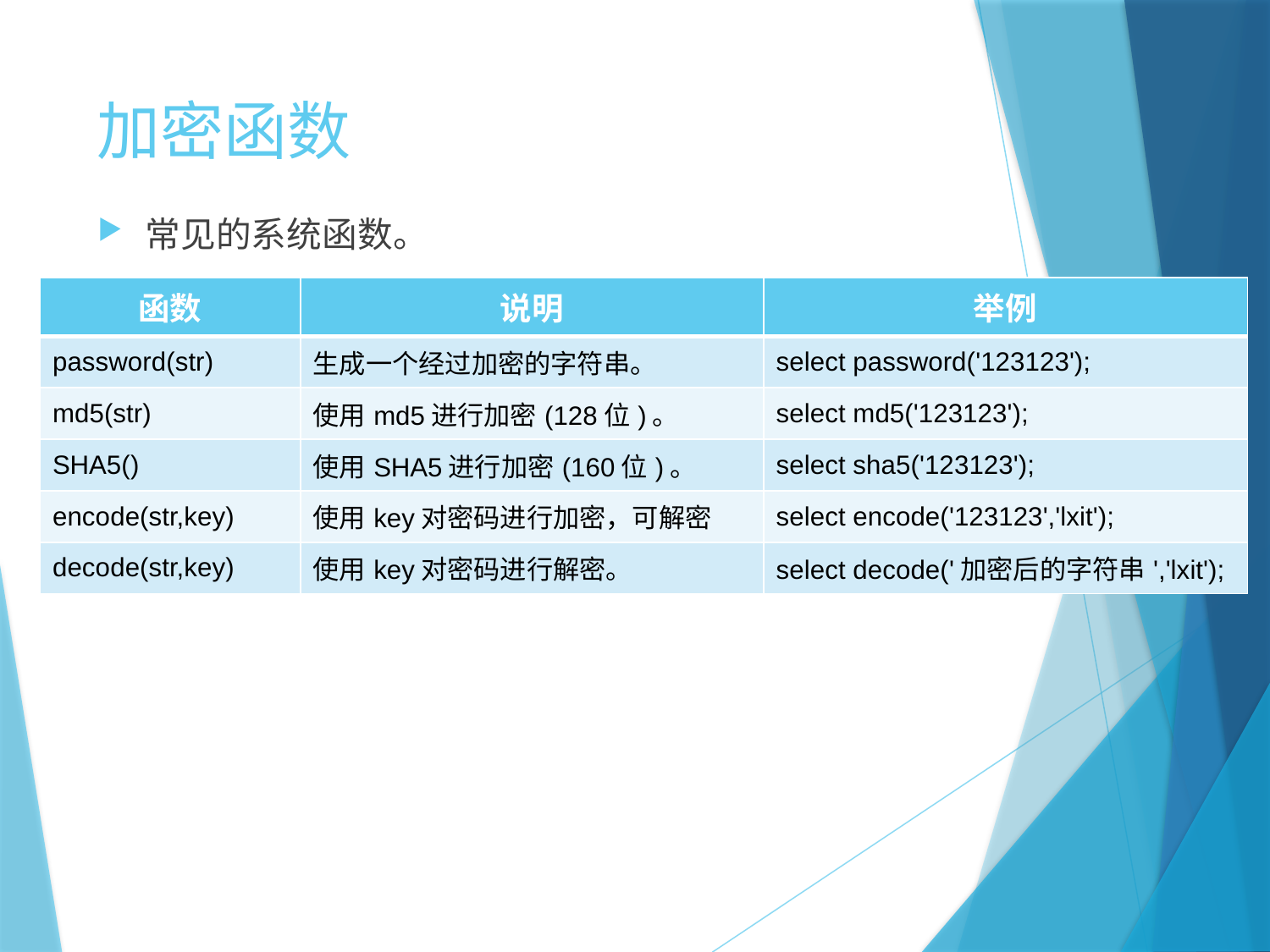

# 加密函数
常见的系统函数。

| 函数 | 说明 | 举例 |
| --- | --- | --- |
| password(str) | 生成一个经过加密的字符串。 | select password('123123'); |
| md5(str) | 使用md5进行加密(128位)。 | select md5('123123'); |
| SHA5() | 使用SHA5进行加密(160位)。 | select sha5('123123'); |
| encode(str,key) | 使用key对密码进行加密，可解密 | select encode('123123','lxit'); |
| decode(str,key) | 使用key对密码进行解密。 | select decode('加密后的字符串','lxit'); |